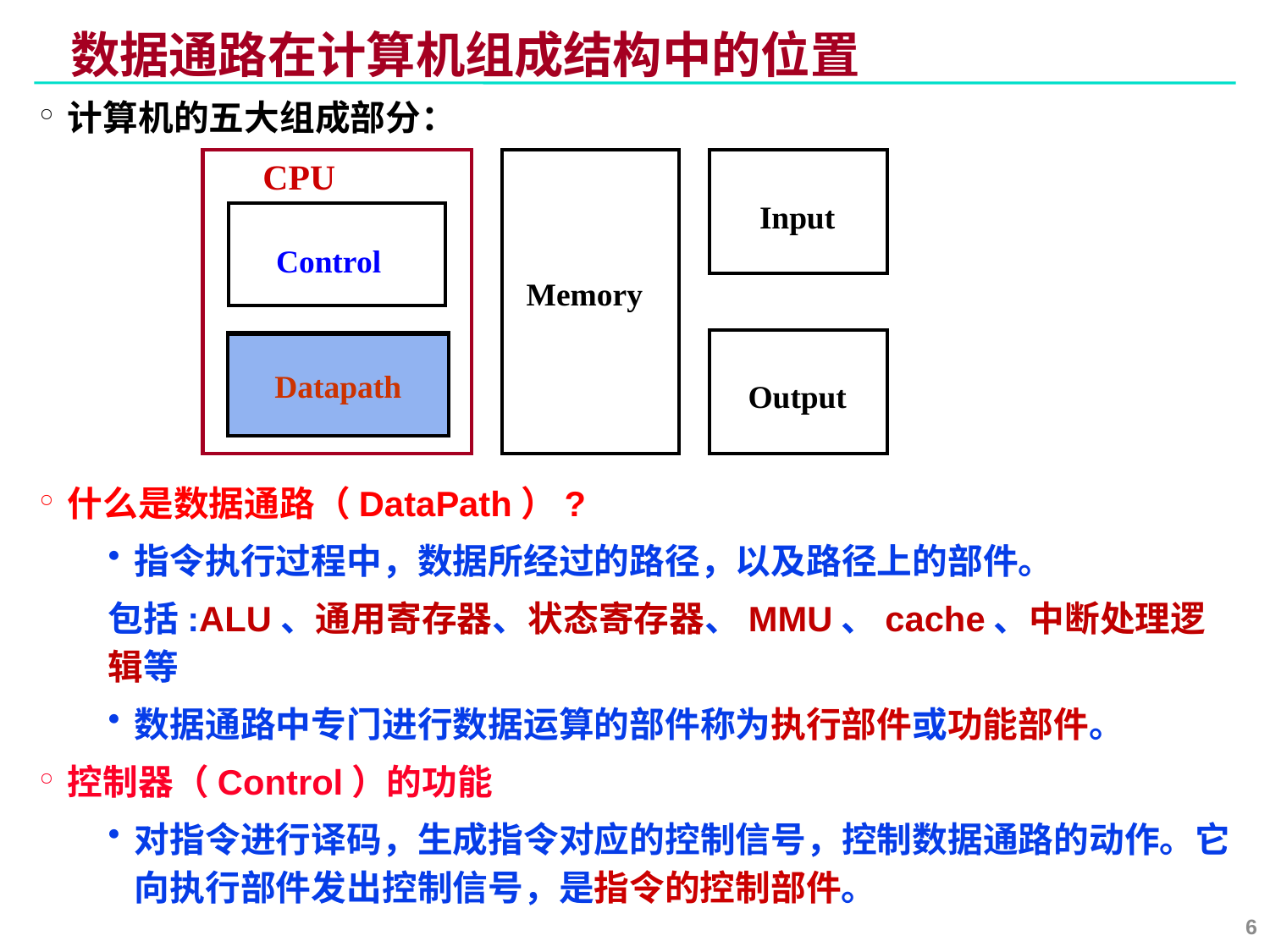

# 数据通路在计算机组成结构中的位置
计算机的五大组成部分：

什么是数据通路（DataPath）?
指令执行过程中，数据所经过的路径，以及路径上的部件。
包括:ALU、通用寄存器、状态寄存器、MMU、cache、中断处理逻辑等
数据通路中专门进行数据运算的部件称为执行部件或功能部件。
控制器（Control）的功能
对指令进行译码，生成指令对应的控制信号，控制数据通路的动作。它向执行部件发出控制信号，是指令的控制部件。
CPU

Input

Control
Memory

Datapath

Datapath
Output
6